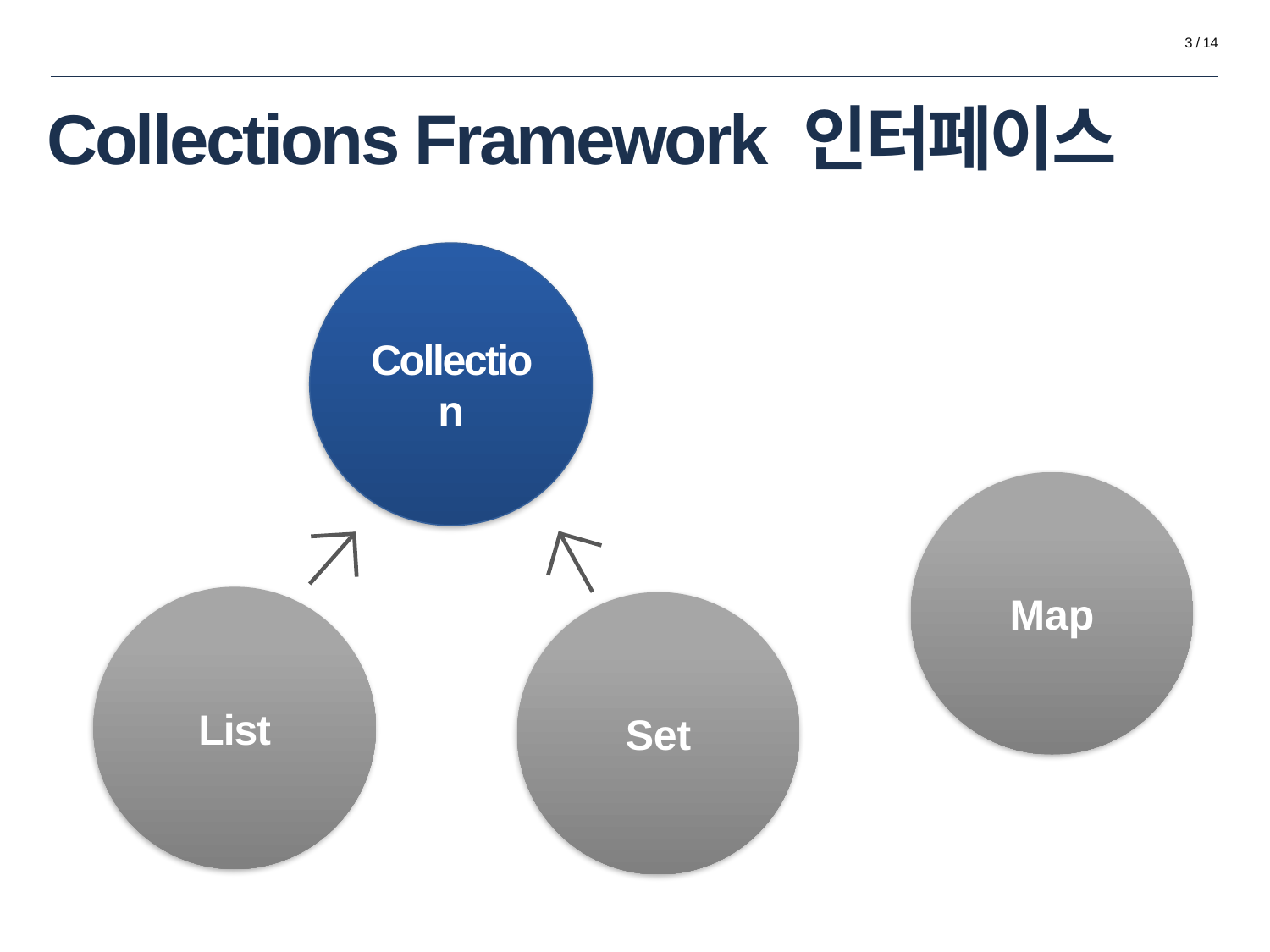

3 / 14
# Collections Framework 인터페이스
Collection
Map
List
Set